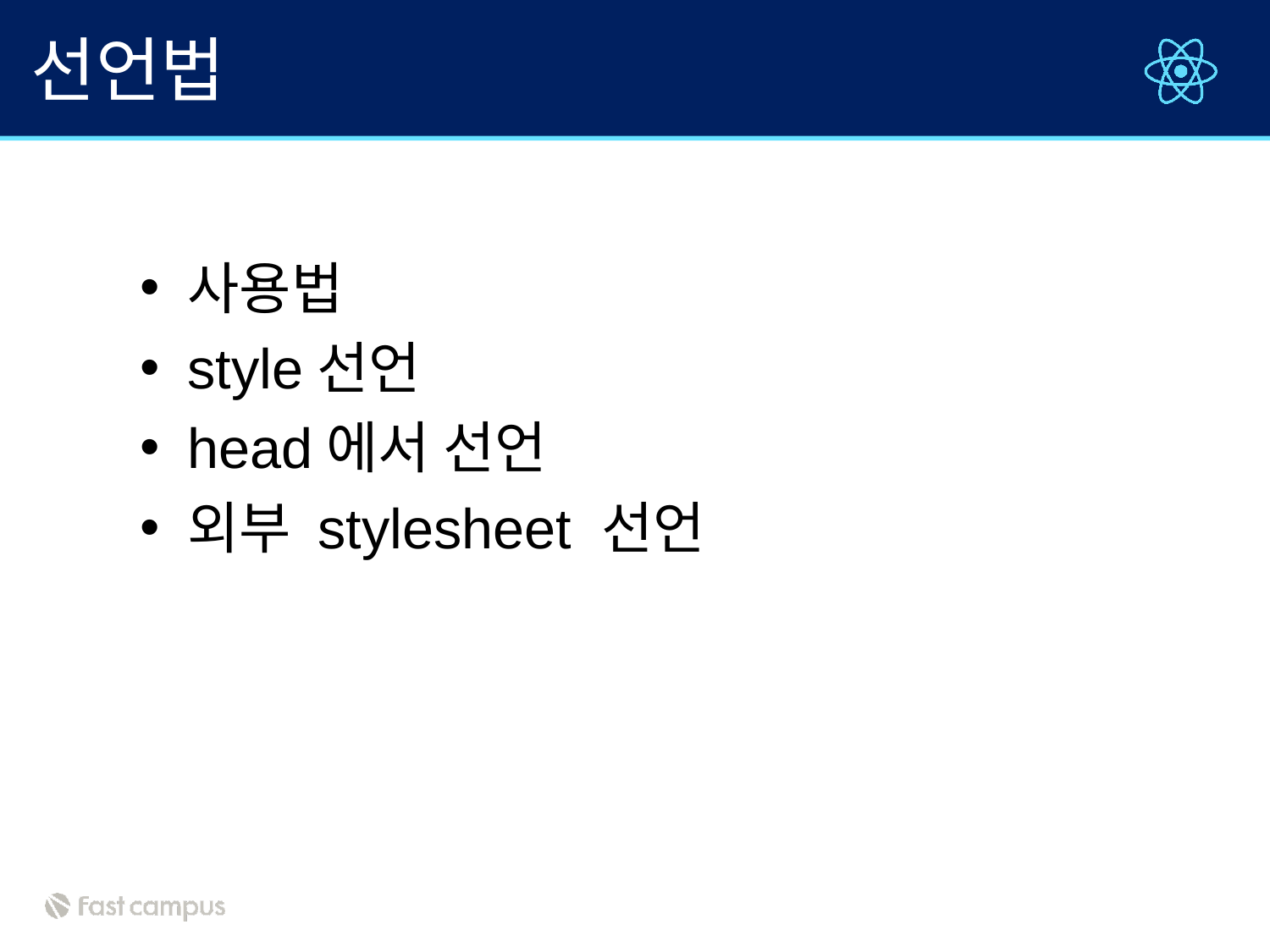

# 선언법
사용법
style선언
head에서 선언
외부 stylesheet 선언